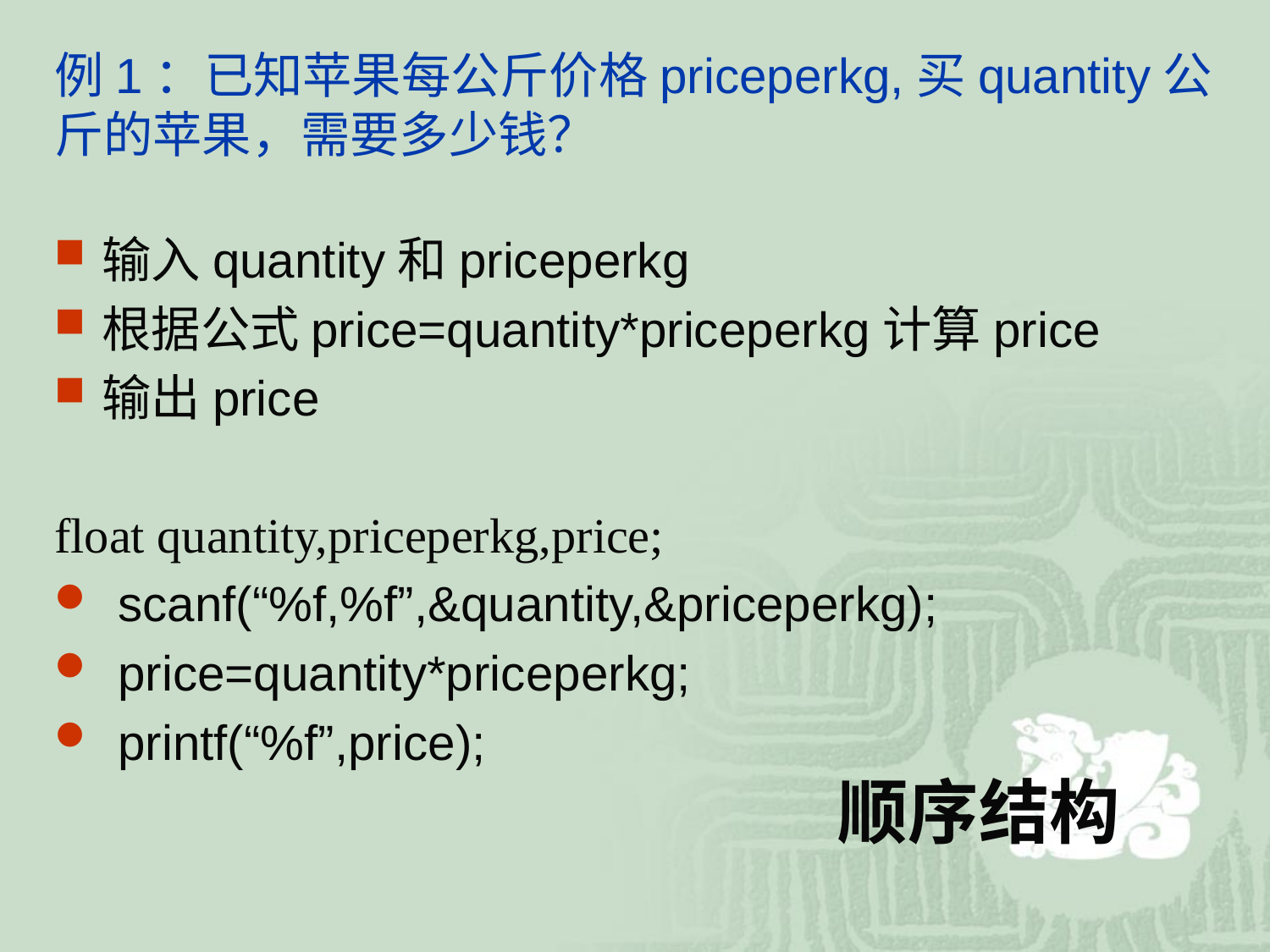

# 例1：已知苹果每公斤价格priceperkg,买quantity公斤的苹果，需要多少钱？
输入quantity和priceperkg
根据公式price=quantity*priceperkg计算price
输出price

float quantity,priceperkg,price;
scanf(“%f,%f”,&quantity,&priceperkg);
price=quantity*priceperkg;
printf(“%f”,price);
顺序结构